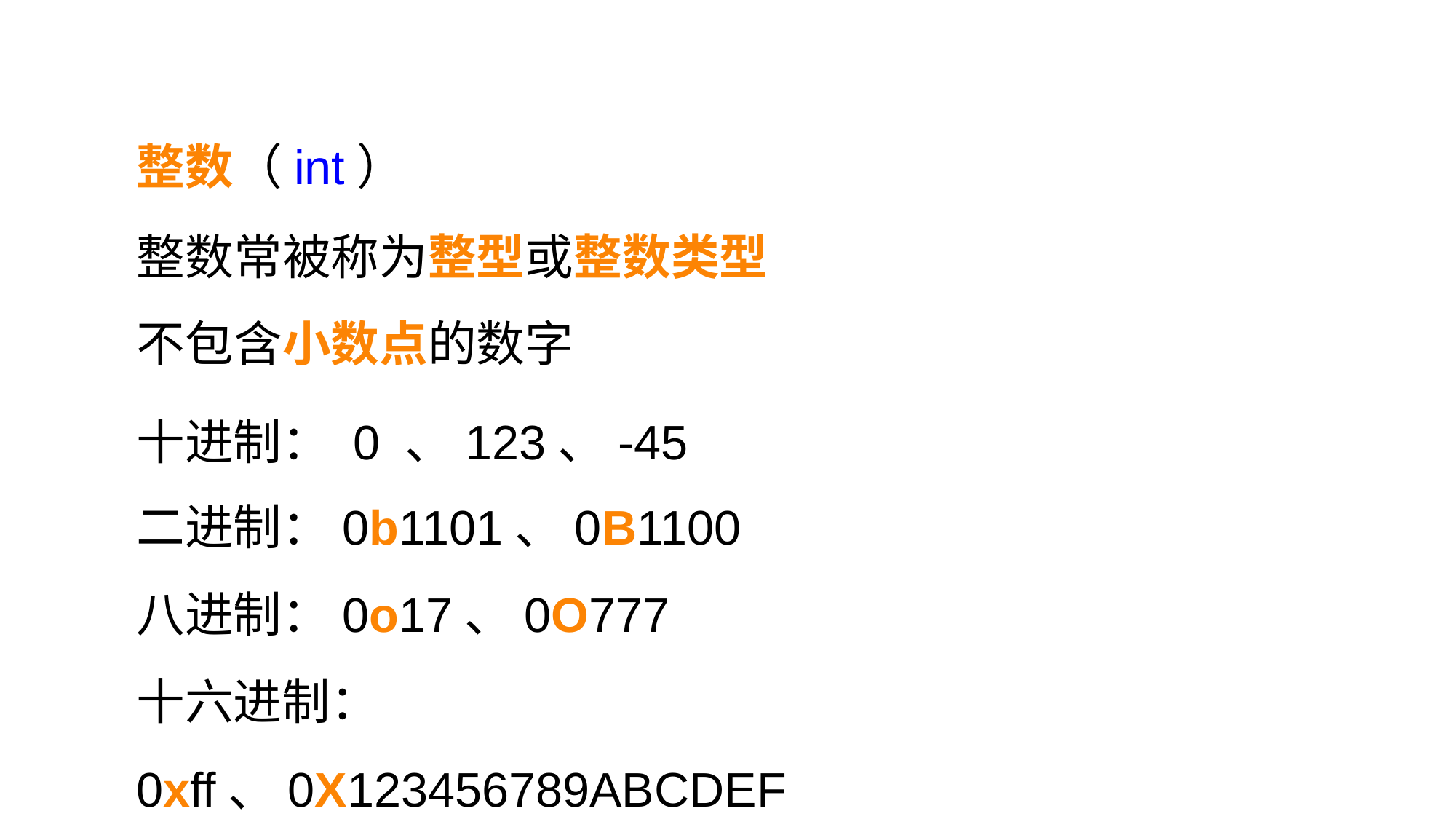

整数（int）
整数常被称为整型或整数类型
不包含小数点的数字
十进制： 0 、123、-45
二进制：0b1101、0B1100
八进制：0o17、0O777
十六进制：0xff、0X123456789ABCDEF